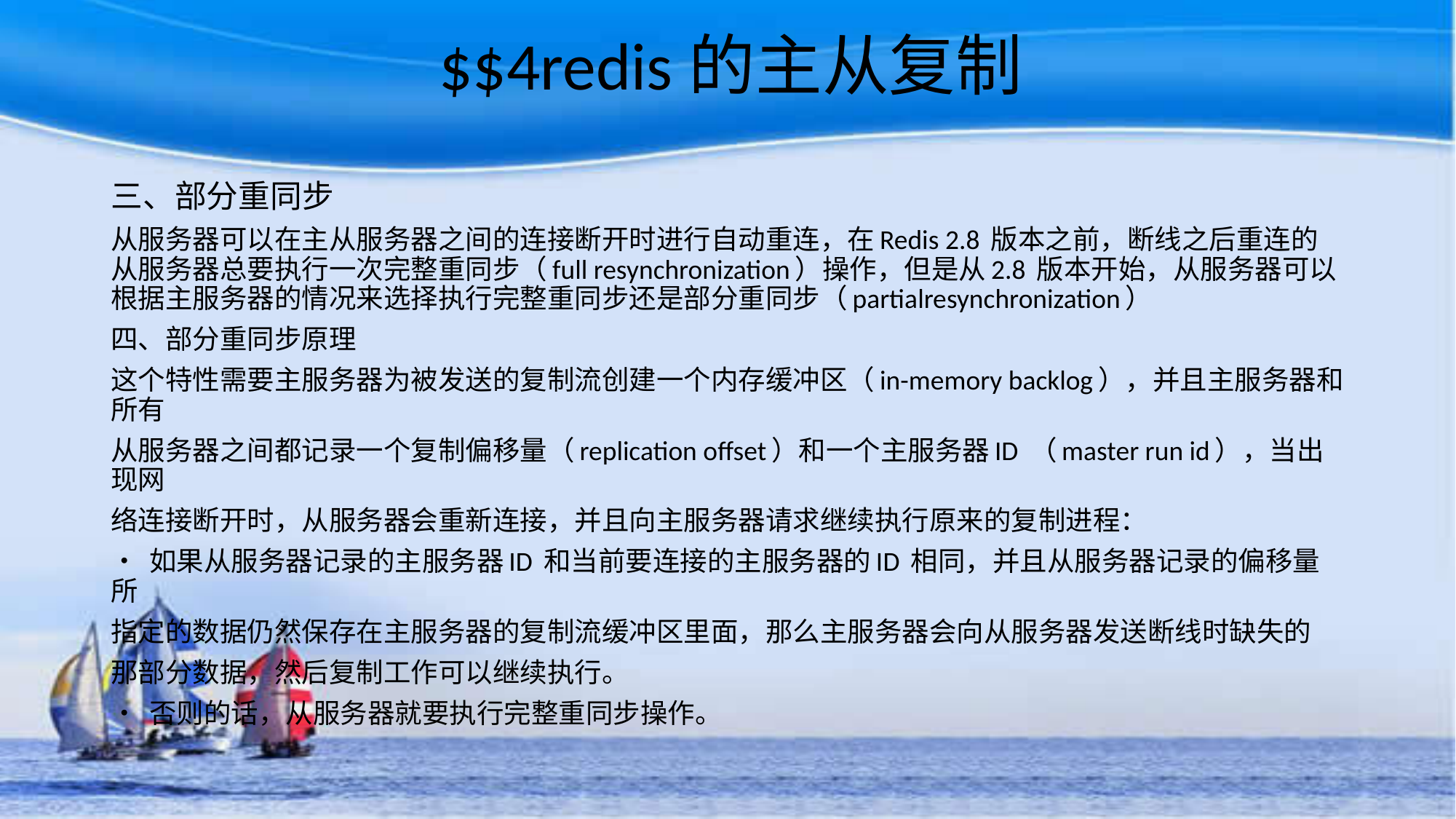

# $$4redis的主从复制
三、部分重同步
从服务器可以在主从服务器之间的连接断开时进行自动重连，在Redis 2.8 版本之前，断线之后重连的从服务器总要执行一次完整重同步（full resynchronization）操作，但是从2.8 版本开始，从服务器可以根据主服务器的情况来选择执行完整重同步还是部分重同步（partialresynchronization）
四、部分重同步原理
这个特性需要主服务器为被发送的复制流创建一个内存缓冲区（in-memory backlog），并且主服务器和所有
从服务器之间都记录一个复制偏移量（replication offset）和一个主服务器ID （master run id），当出现网
络连接断开时，从服务器会重新连接，并且向主服务器请求继续执行原来的复制进程：
• 如果从服务器记录的主服务器ID 和当前要连接的主服务器的ID 相同，并且从服务器记录的偏移量所
指定的数据仍然保存在主服务器的复制流缓冲区里面，那么主服务器会向从服务器发送断线时缺失的
那部分数据，然后复制工作可以继续执行。
• 否则的话，从服务器就要执行完整重同步操作。